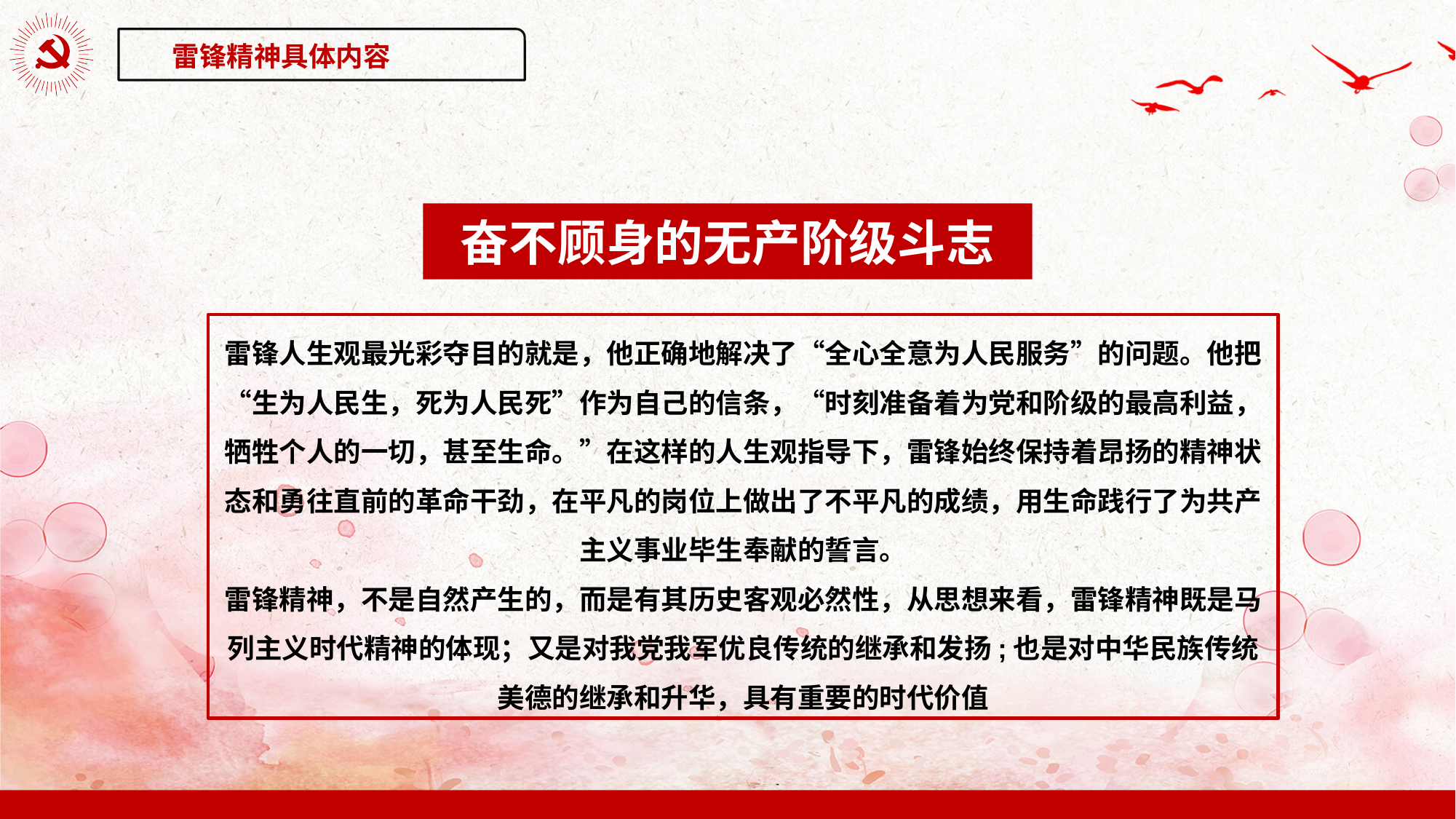

雷锋精神具体内容
奋不顾身的无产阶级斗志
雷锋人生观最光彩夺目的就是，他正确地解决了“全心全意为人民服务”的问题。他把“生为人民生，死为人民死”作为自己的信条，“时刻准备着为党和阶级的最高利益，牺牲个人的一切，甚至生命。”在这样的人生观指导下，雷锋始终保持着昂扬的精神状态和勇往直前的革命干劲，在平凡的岗位上做出了不平凡的成绩，用生命践行了为共产主义事业毕生奉献的誓言。
雷锋精神，不是自然产生的，而是有其历史客观必然性，从思想来看，雷锋精神既是马列主义时代精神的体现；又是对我党我军优良传统的继承和发扬;也是对中华民族传统美德的继承和升华，具有重要的时代价值